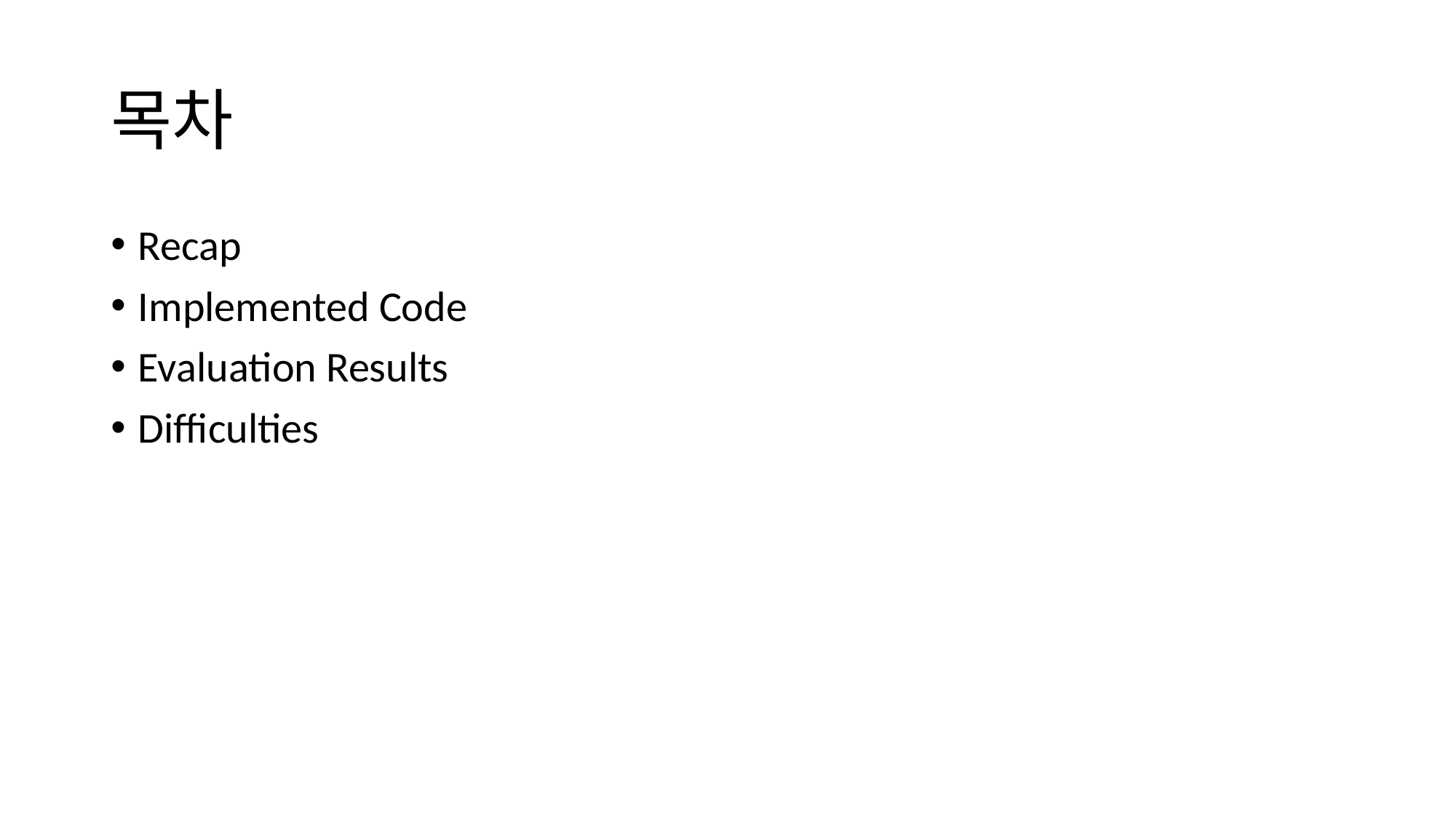

# 목차
Recap
Implemented Code
Evaluation Results
Difficulties